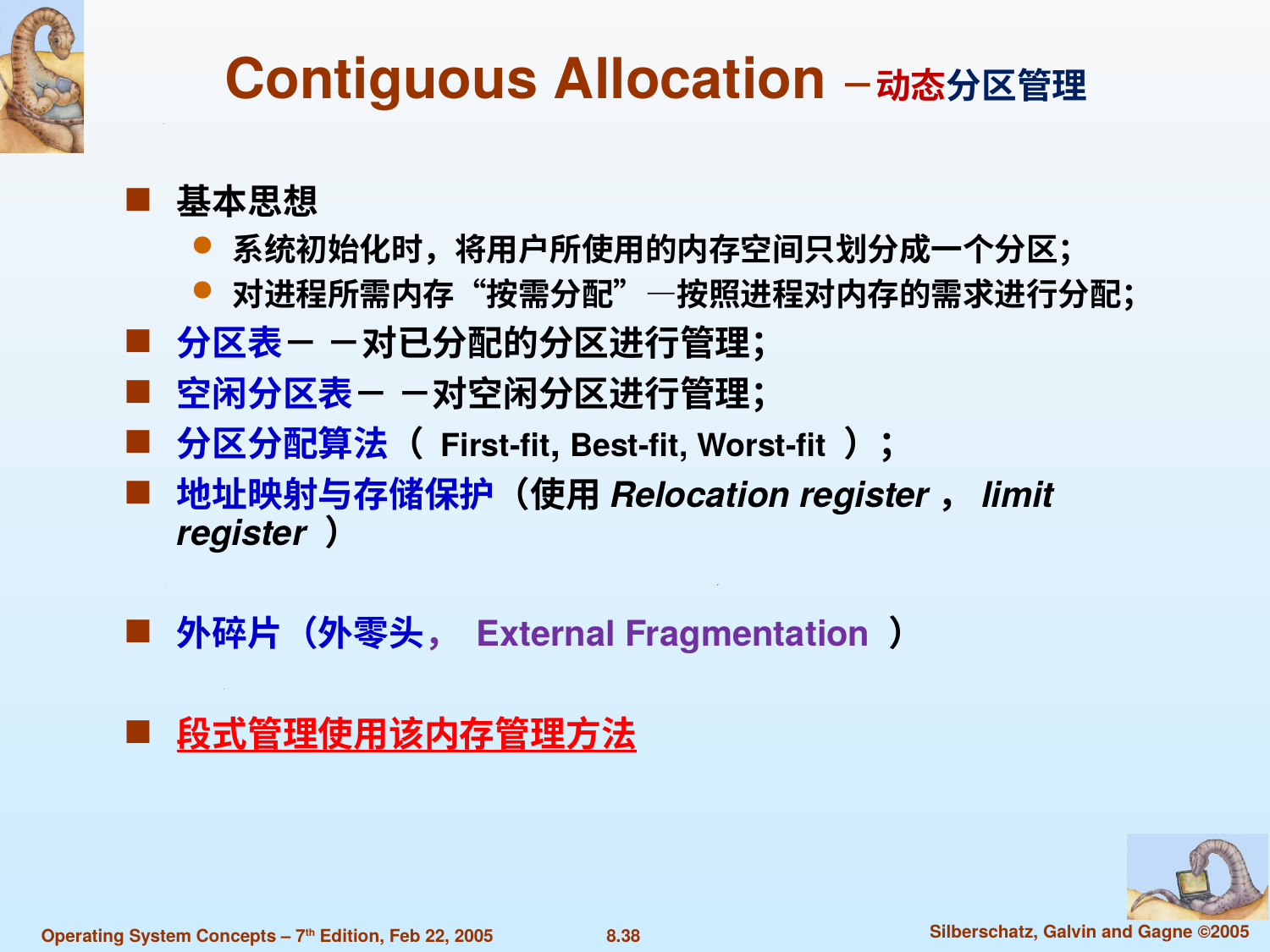

Contiguous Allocation－动态分区管理
基本思想
系统初始化时，将用户所使用的内存空间只划分成一个分区；
对进程所需内存“按需分配”—按照进程对内存的需求进行分配；
分区表－ －对已分配的分区进行管理；
空闲分区表－ －对空闲分区进行管理；
分区分配算法（ First-fit, Best-fit, Worst-fit ）；
地址映射与存储保护（使用Relocation register，limit register ）

外碎片（外零头， External Fragmentation ）

段式管理使用该内存管理方法